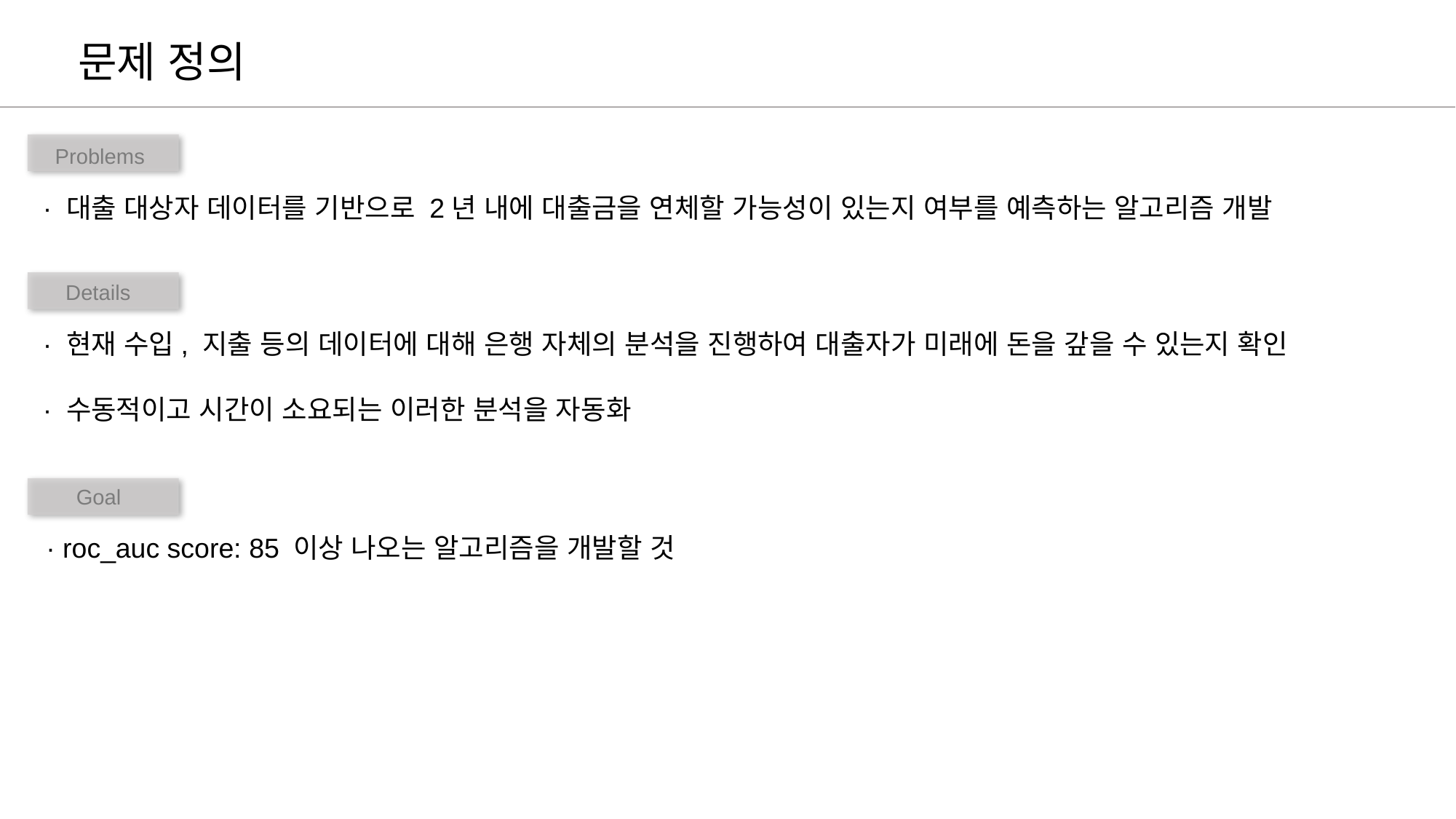

문제 정의

 Problems
 · 대출 대상자 데이터를 기반으로 2년 내에 대출금을 연체할 가능성이 있는지 여부를 예측하는 알고리즘 개발

 Details
 · 현재 수입, 지출 등의 데이터에 대해 은행 자체의 분석을 진행하여 대출자가 미래에 돈을 갚을 수 있는지 확인

 · 수동적이고 시간이 소요되는 이러한 분석을 자동화

 Goal
 · roc_auc score: 85 이상 나오는 알고리즘을 개발할 것